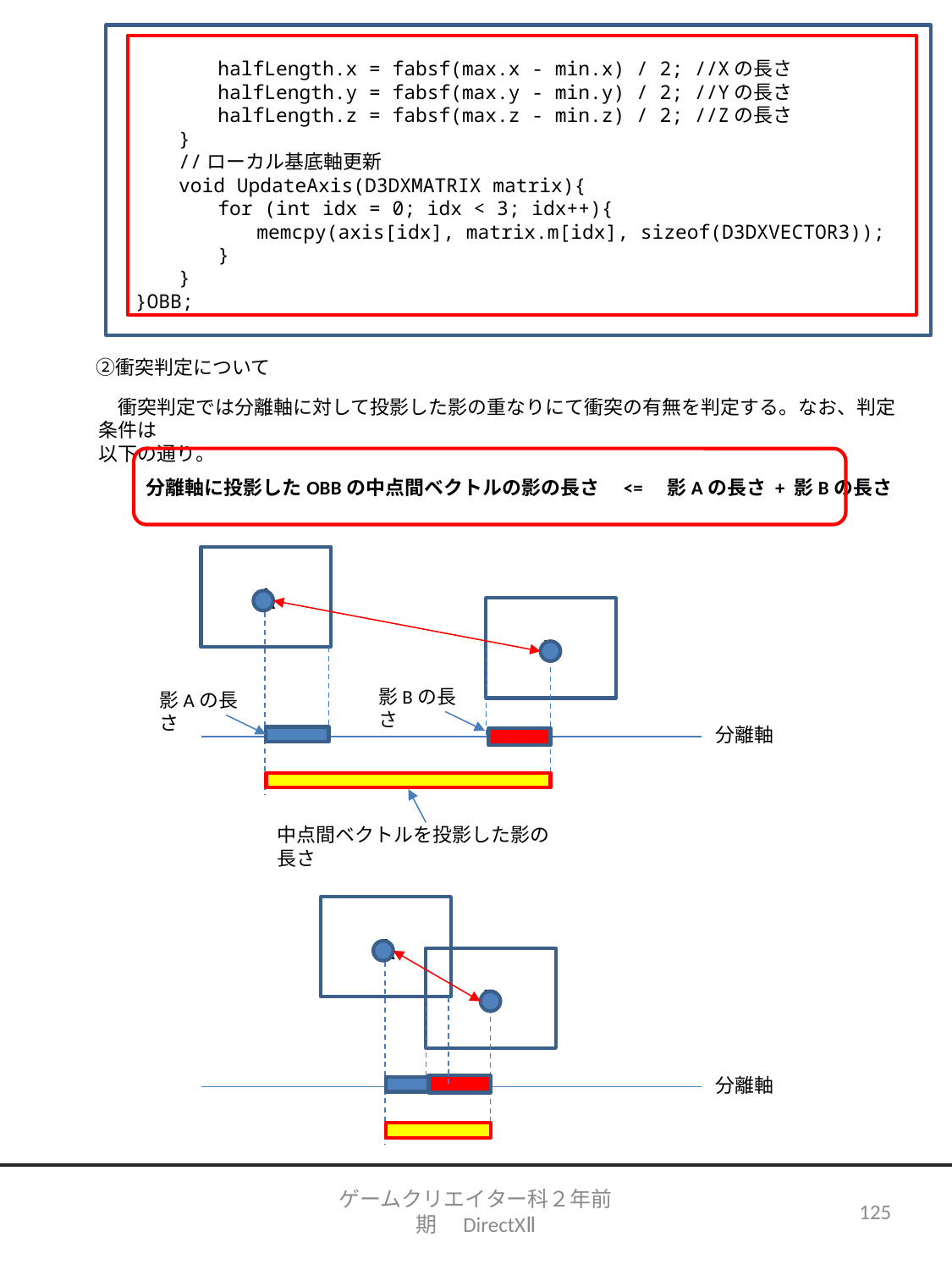

halfLength.x = fabsf(max.x - min.x) / 2; //Xの長さ
　　　　halfLength.y = fabsf(max.y - min.y) / 2; //Yの長さ
　　　　halfLength.z = fabsf(max.z - min.z) / 2; //Zの長さ
　　}
　　//ローカル基底軸更新
　　void UpdateAxis(D3DXMATRIX matrix){
　　　　for (int idx = 0; idx < 3; idx++){
　　　　　　memcpy(axis[idx], matrix.m[idx], sizeof(D3DXVECTOR3));
　　　　}
　　}
}OBB;

　②衝突判定について
　衝突判定では分離軸に対して投影した影の重なりにて衝突の有無を判定する。なお、判定条件は
以下の通り。

分離軸に投影したOBBの中点間ベクトルの影の長さ　<=　影Aの長さ + 影Bの長さ
A

B

影Bの長さ
影Aの長さ
分離軸

中点間ベクトルを投影した影の長さ
A

B

分離軸

ゲームクリエイター科２年前期　DirectXⅡ
125